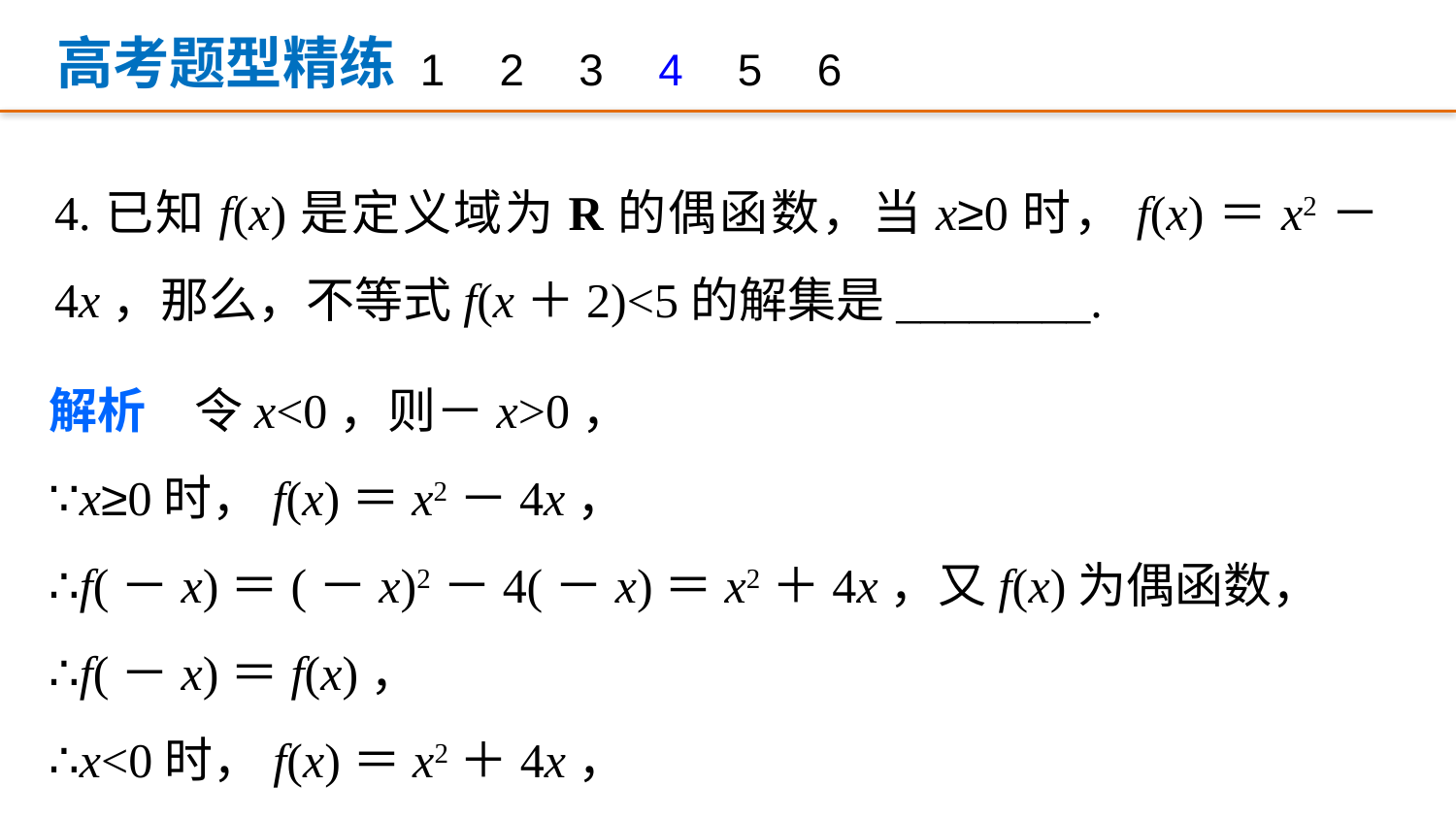

高考题型精练
1
2
3
4
5
6
4.已知f(x)是定义域为R的偶函数，当x≥0时，f(x)＝x2－4x，那么，不等式f(x＋2)<5的解集是________.
解析　令x<0，则－x>0，
∵x≥0时，f(x)＝x2－4x，
∴f(－x)＝(－x)2－4(－x)＝x2＋4x，又f(x)为偶函数，
∴f(－x)＝f(x)，
∴x<0时，f(x)＝x2＋4x，